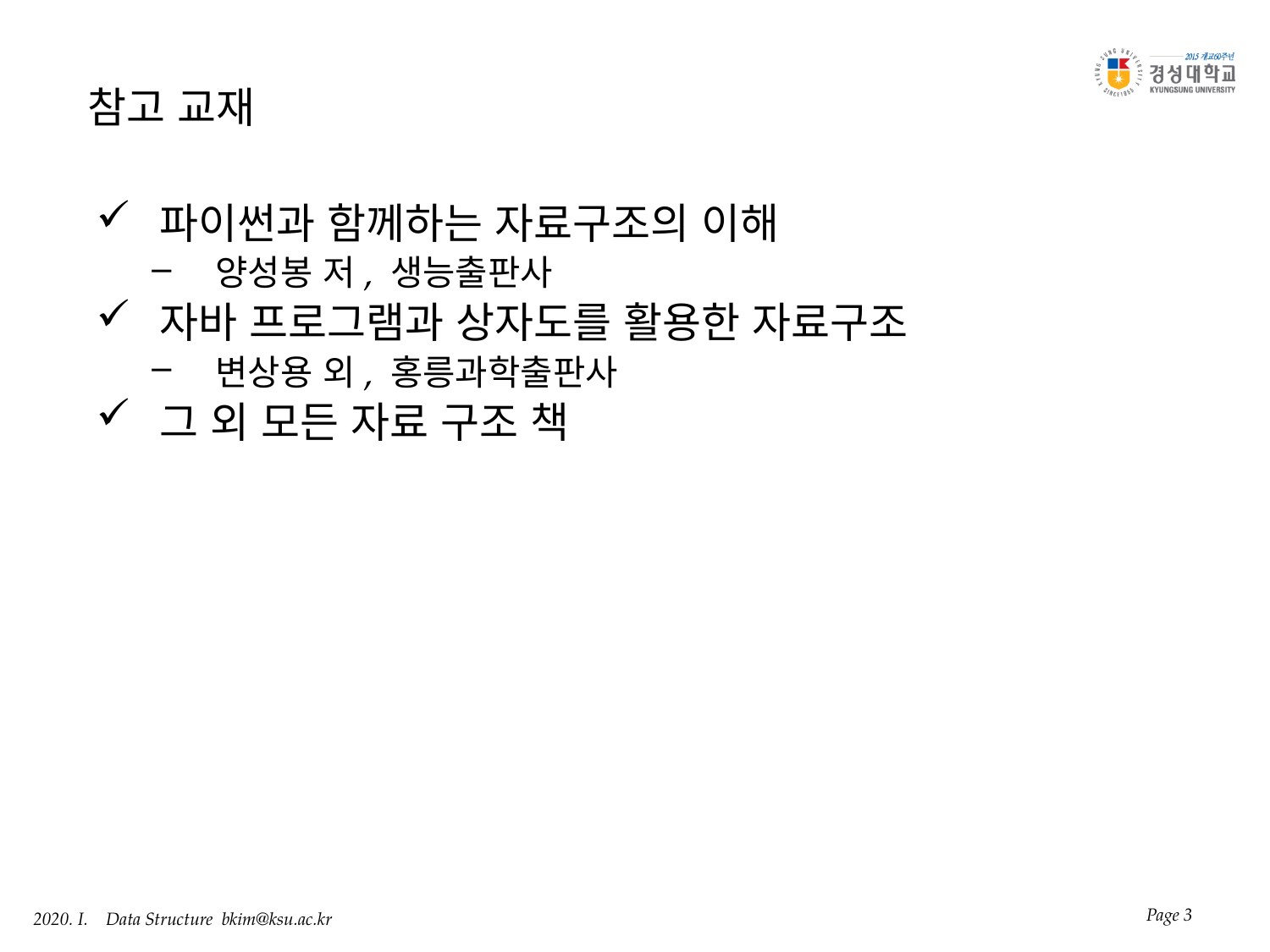

# 참고 교재
참고 교재
파이썬과 함께하는 자료구조의 이해
양성봉 저, 생능출판사
자바 프로그램과 상자도를 활용한 자료구조
변상용 외, 홍릉과학출판사
그 외 모든 자료 구조 책
Page 3